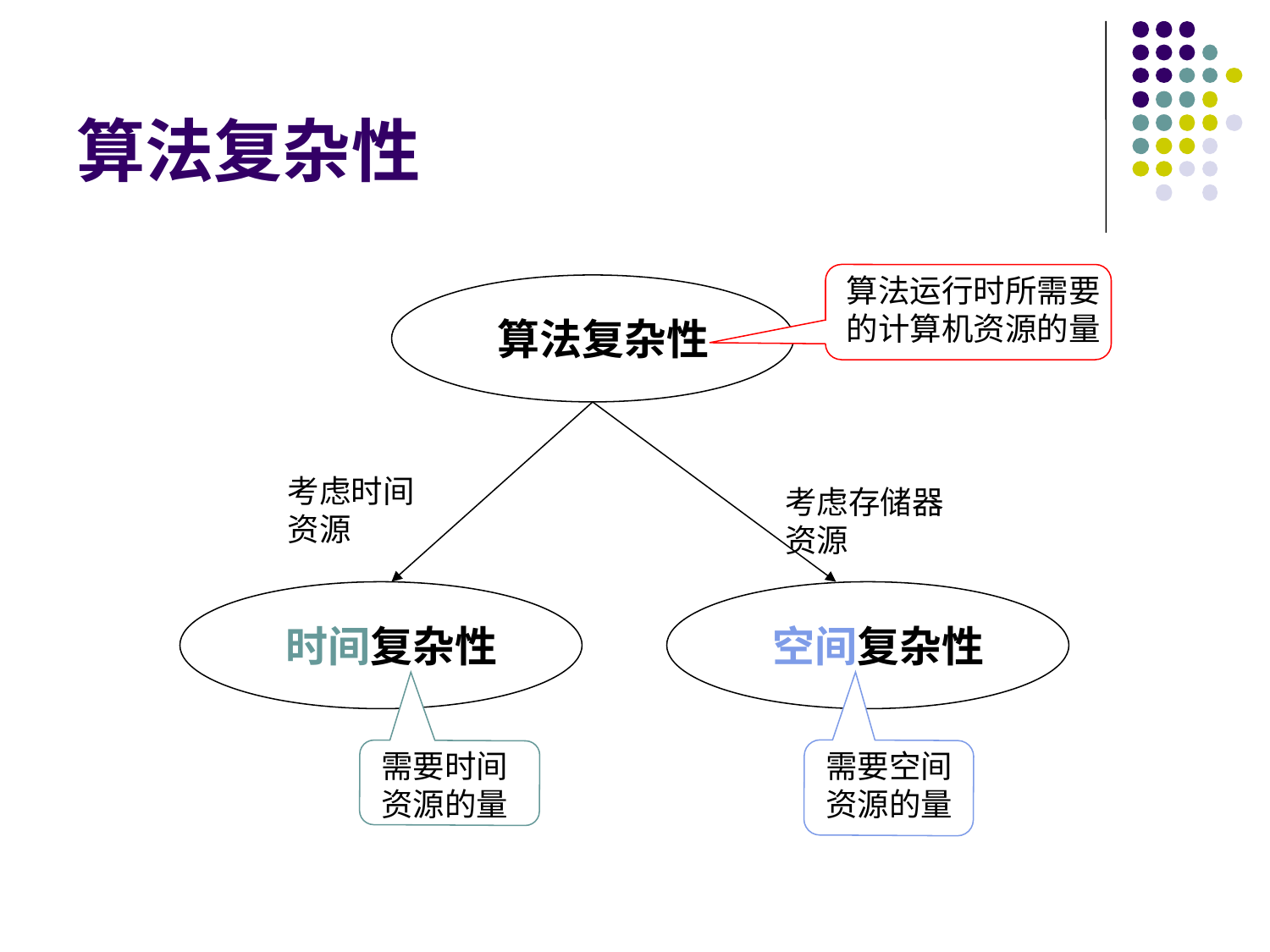

# 算法复杂性

算法运行时所需要的计算机资源的量

算法复杂性

考虑时间资源

时间复杂性

考虑存储器资源

空间复杂性

需要空间资源的量

需要时间资源的量